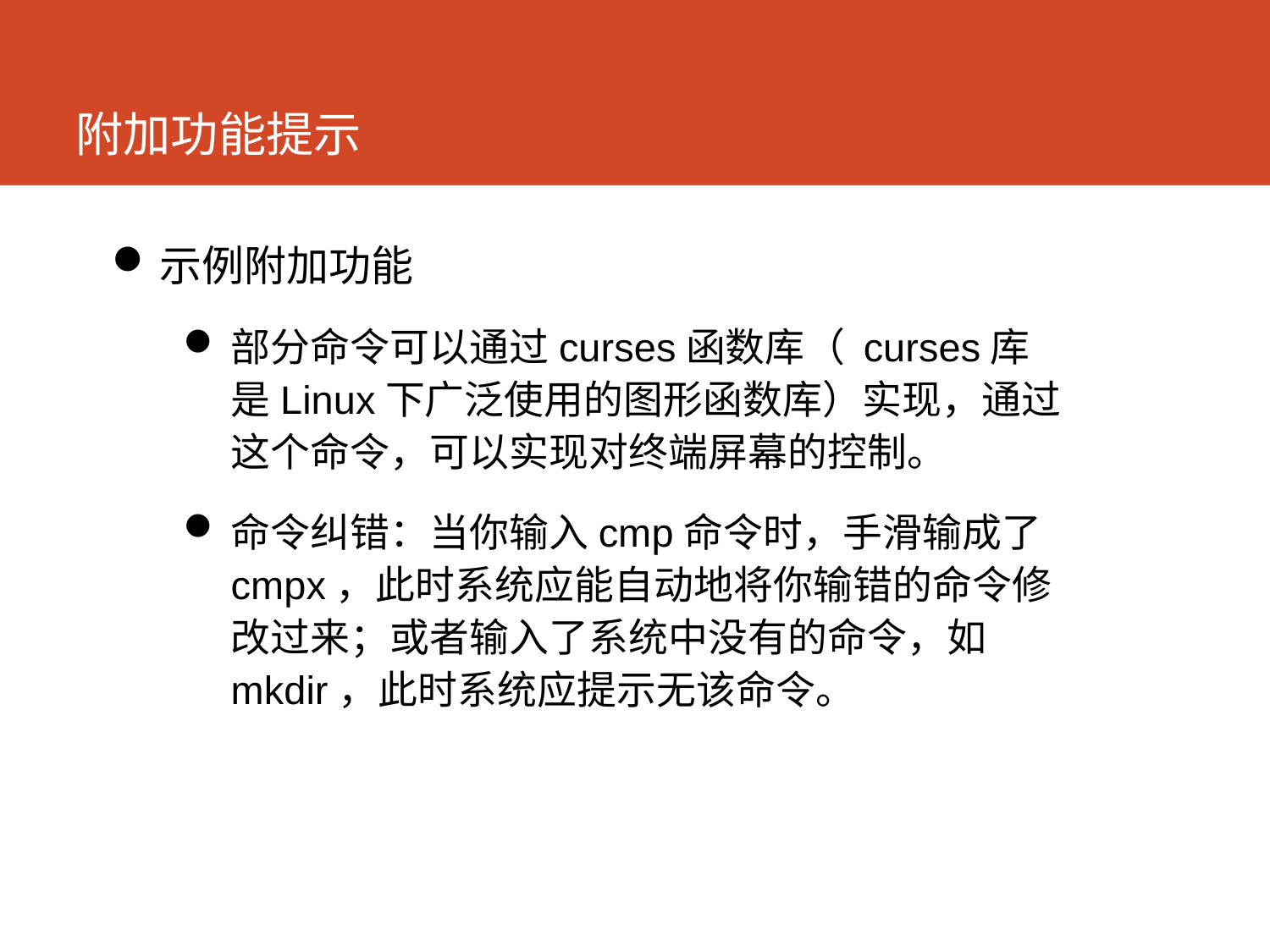

# 附加功能提示
示例附加功能
部分命令可以通过curses函数库（ curses库是Linux下广泛使用的图形函数库）实现，通过这个命令，可以实现对终端屏幕的控制。
命令纠错：当你输入cmp命令时，手滑输成了cmpx，此时系统应能自动地将你输错的命令修改过来；或者输入了系统中没有的命令，如mkdir，此时系统应提示无该命令。